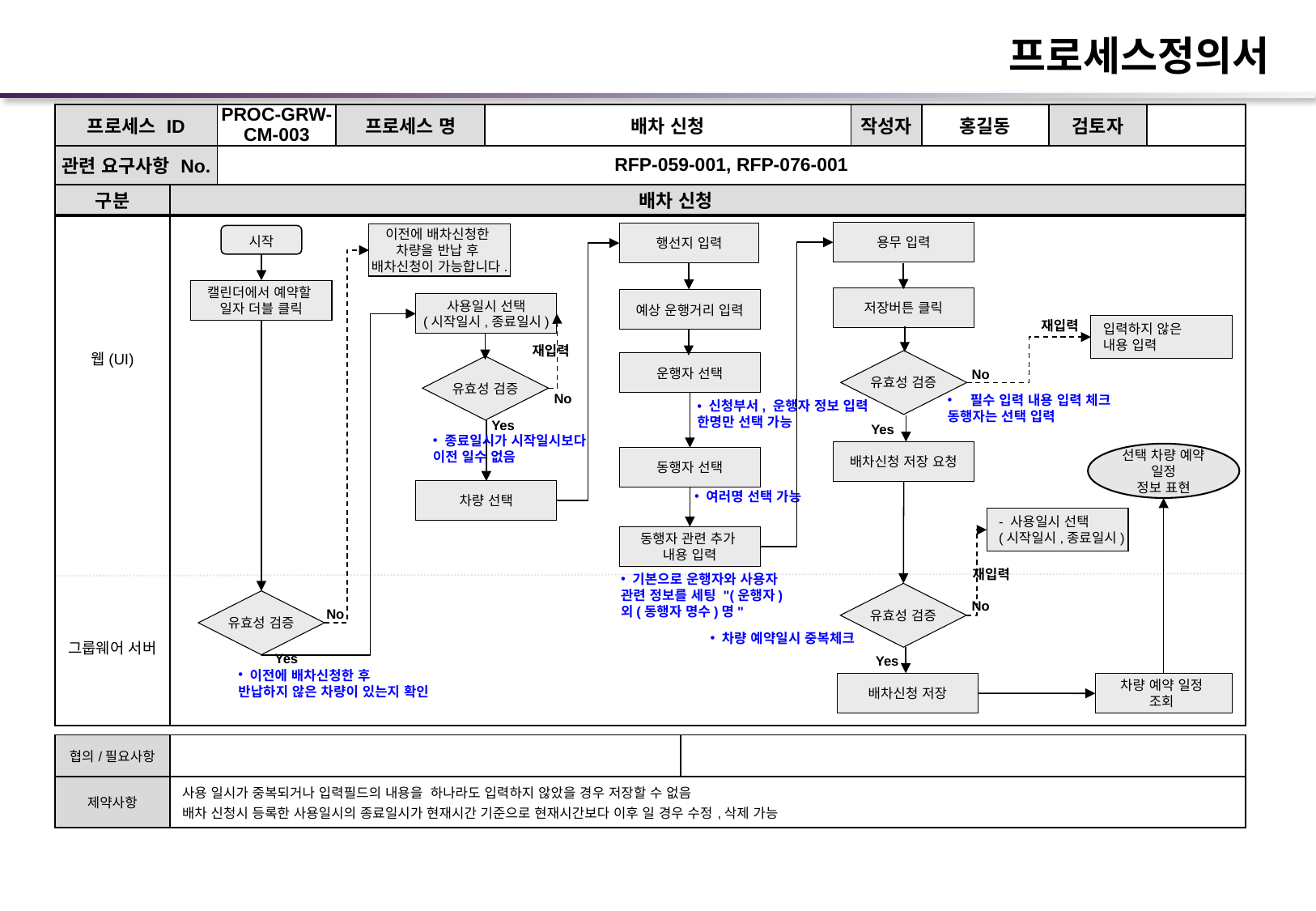

프로세스정의서
| 프로세스 ID | PROC-GRW-CM-003 | 프로세스 명 | 배차 신청 | 작성자 | 홍길동 | 검토자 |  |
| --- | --- | --- | --- | --- | --- | --- | --- |
| 관련 요구사항 No. | RFP-059-001, RFP-076-001 |  |  |  |  |  |  |
구분
배차 신청

용무 입력
행선지 입력
이전에 배차신청한
차량을 반납 후
배차신청이 가능합니다.
시작
캘린더에서 예약할
일자 더블 클릭
저장버튼 클릭
예상 운행거리 입력
사용일시 선택
(시작일시,종료일시)
재입력
입력하지 않은
내용 입력
재입력
웹(UI)
유효성 검증
운행자 선택
유효성 검증
No
No
필수 입력 내용 입력 체크
동행자는 선택 입력
신청부서, 운행자 정보 입력
한명만 선택 가능
Yes
Yes
종료일시가 시작일시보다
이전 일수 없음
배차신청 저장 요청
선택 차량 예약 일정
정보 표현
동행자 선택
차량 선택
여러명 선택 가능
- 사용일시 선택
(시작일시,종료일시)
동행자 관련 추가
내용 입력
재입력
기본으로 운행자와 사용자
관련 정보를 세팅 "(운행자)
외(동행자 명수)명"

유효성 검증
유효성 검증
No
No
차량 예약일시 중복체크
그룹웨어 서버
Yes
Yes
이전에 배차신청한 후
반납하지 않은 차량이 있는지 확인
배차신청 저장
차량 예약 일정
조회
| 협의/필요사항 |  |  |
| --- | --- | --- |
| 제약사항 | 사용 일시가 중복되거나 입력필드의 내용을 하나라도 입력하지 않았을 경우 저장할 수 없음 배차 신청시 등록한 사용일시의 종료일시가 현재시간 기준으로 현재시간보다 이후 일 경우 수정,삭제 가능 |  |